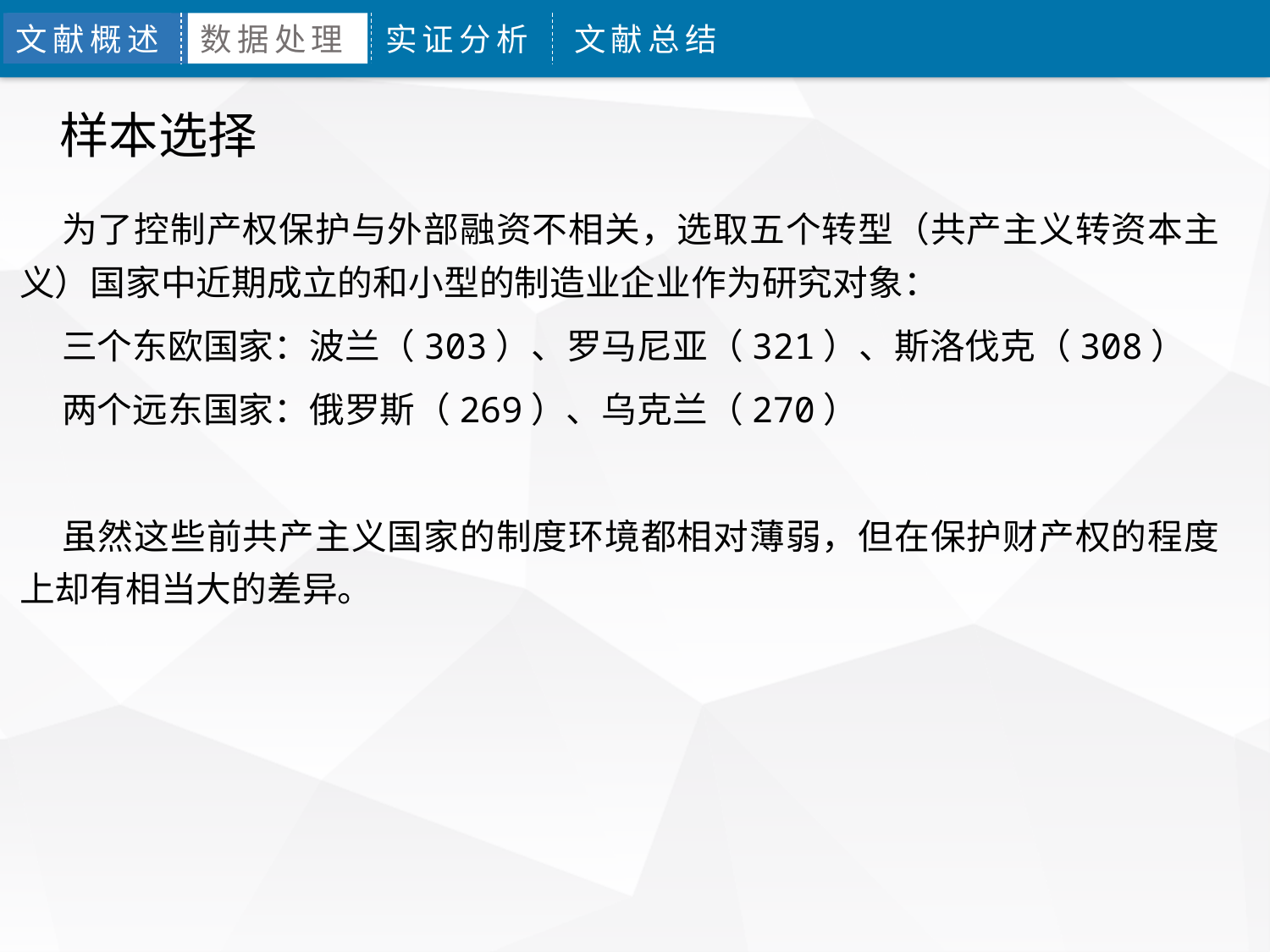

文献概述
数据处理
实证分析
文献总结

样本选择
为了控制产权保护与外部融资不相关，选取五个转型（共产主义转资本主义）国家中近期成立的和小型的制造业企业作为研究对象：
三个东欧国家：波兰（303）、罗马尼亚（321）、斯洛伐克（308）
两个远东国家：俄罗斯（269）、乌克兰（270）

虽然这些前共产主义国家的制度环境都相对薄弱，但在保护财产权的程度上却有相当大的差异。